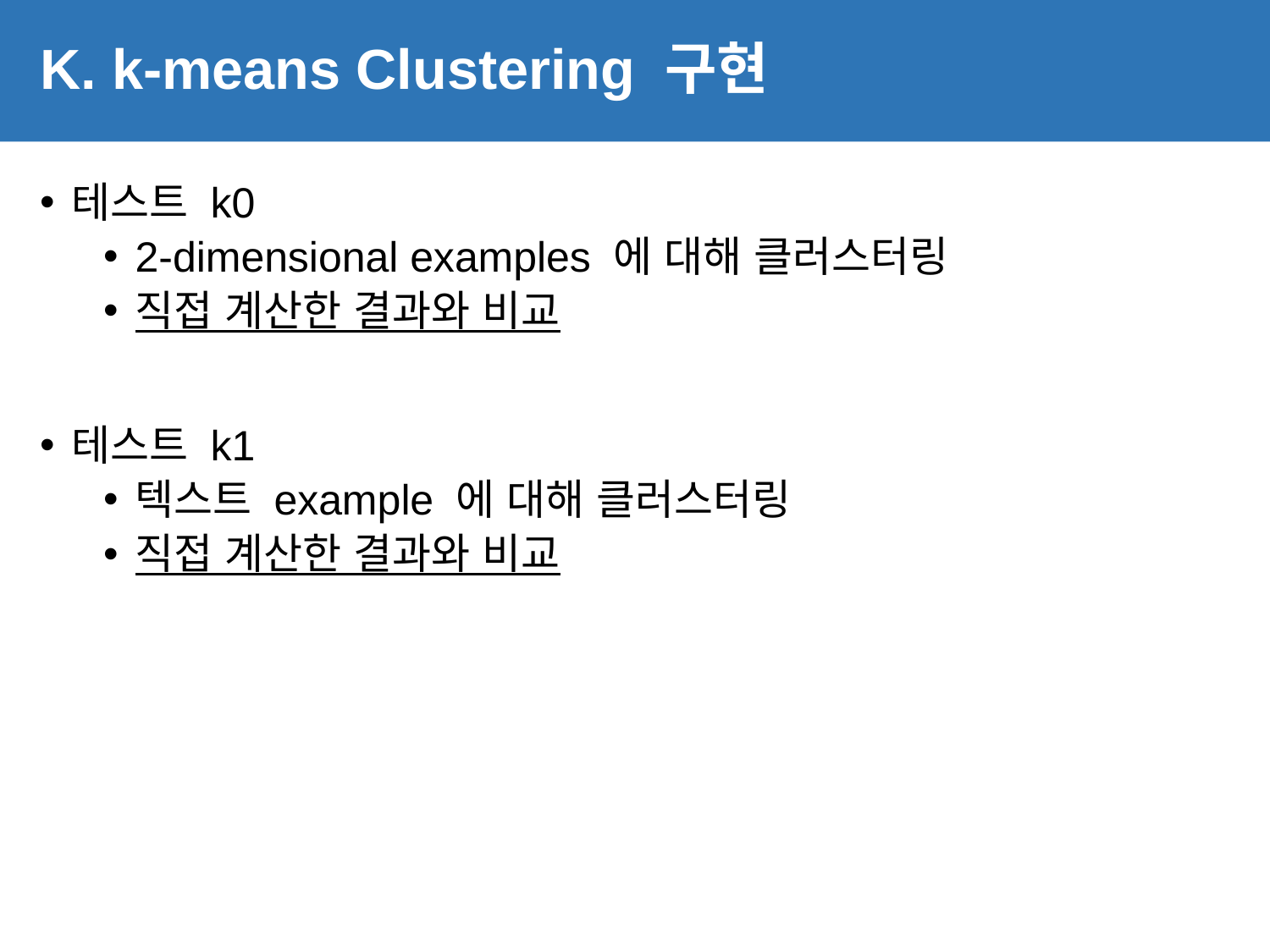

# K. k-means Clustering 구현
35
테스트 k0
2-dimensional examples 에 대해 클러스터링
직접 계산한 결과와 비교

테스트 k1
텍스트 example 에 대해 클러스터링
직접 계산한 결과와 비교